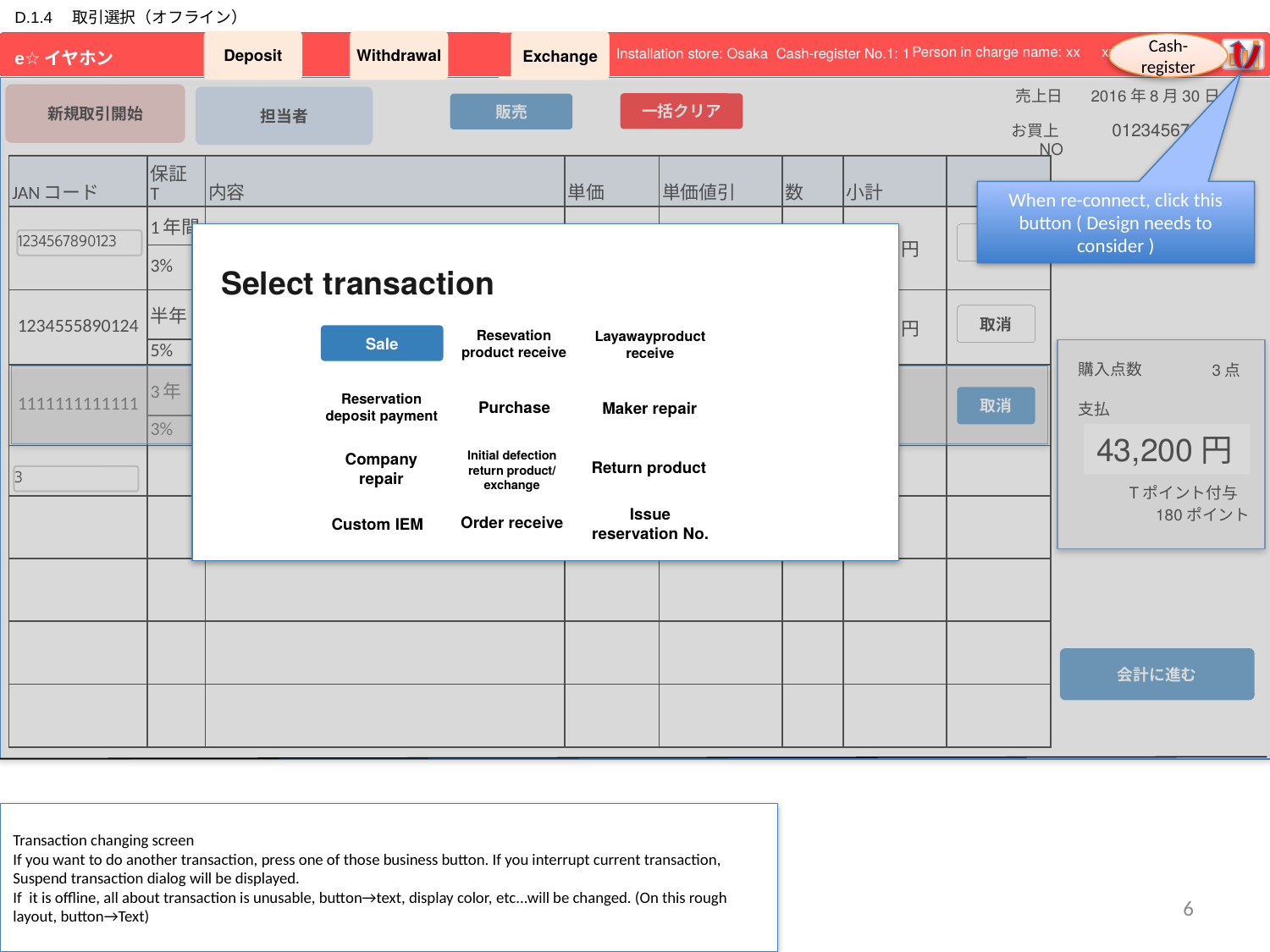

D.1.4　取引選択（オフライン）
入金
Withdrawal
出金
Deposit
両替
Exchange
  e☆イヤホン
  e☆イヤホン
  e☆イヤホン
Cash-register
レジ
Person in charge name: xx　xx
Cash-register No.1: 1
Installation store: Osaka
設置店舗:大阪
レジ番号:1
担当者名:xx　xx
設置店舗:大阪
レジ番号:1
担当者名:xx　xx

2016年8月30日
売上日
新規取引開始
担当者
一括クリア
販売
0123456789
お買上NO
| JANコード | 保証 T | 内容 | 単価 | 単価値引 | 数 | 小計 |  |
| --- | --- | --- | --- | --- | --- | --- | --- |
|  | 1年間 | 商品型番　商品名 |  |  |  | 10,800円 |  |
|  | 3% |  |  |  |  |  |  |
| 1234555890124 | 半年 | 商品型番　商品名 | 30,000円 |  | 1 | 32,400円 |  |
|  | 5% |  |  |  |  |  |  |
| 1111111111111 | 3年 | 商品型番　商品名 |  |  | 5 |  |  |
|  | 3% |  |  |  |  |  |  |
|  |  |  |  |  |  |  |  |
|  |  |  |  |  |  |  |  |
|  |  |  |  |  |  |  |  |
|  |  |  |  |  |  |  |  |
|  |  |  |  |  |  |  |  |
When re-connect, click this button ( Design needs to consider )

Select transaction
取消
取消
取消
1234567890123
20,000円
5,000円
2
販売
Sale
Resevation product receive
Layawayproduct receive

購入点数
3点
支払

Reservation deposit payment
Purchase
Maker repair
43,200円
Initial defection
return product/ exchange
Return product
Company repair
3
Tポイント付与
180ポイント
Order receive
Custom IEM
Issue reservation No.
会計に進む
Transaction changing screen
If you want to do another transaction, press one of those business button. If you interrupt current transaction, Suspend transaction dialog will be displayed.
If  it is offline, all about transaction is unusable, button→text, display color, etc...will be changed. (On this rough layout, button→Text)
6